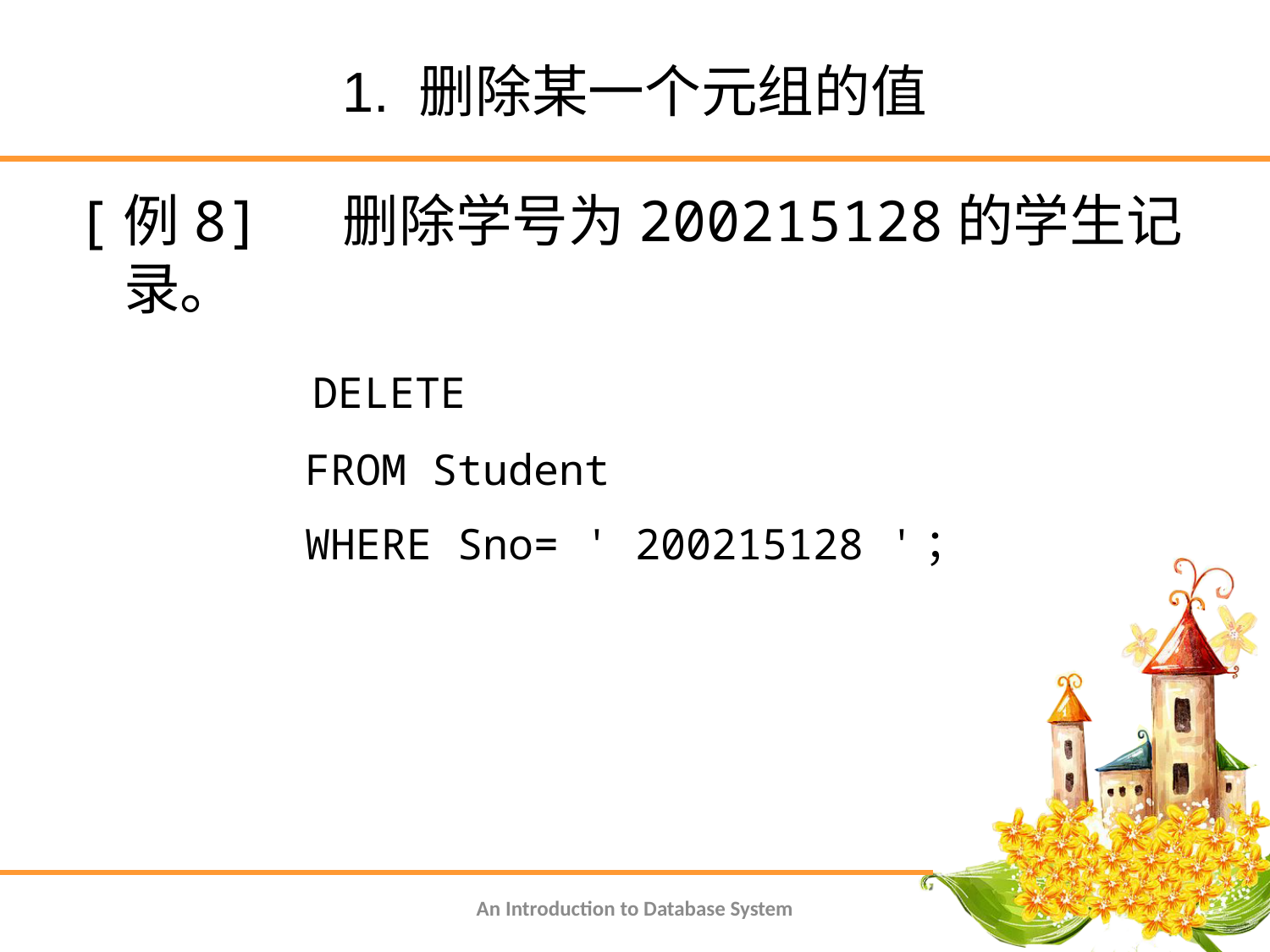

# 1. 删除某一个元组的值
[例8]  删除学号为200215128的学生记录。
       DELETE
         FROM Student
         WHERE Sno= ' 200215128 '；

An Introduction to Database System